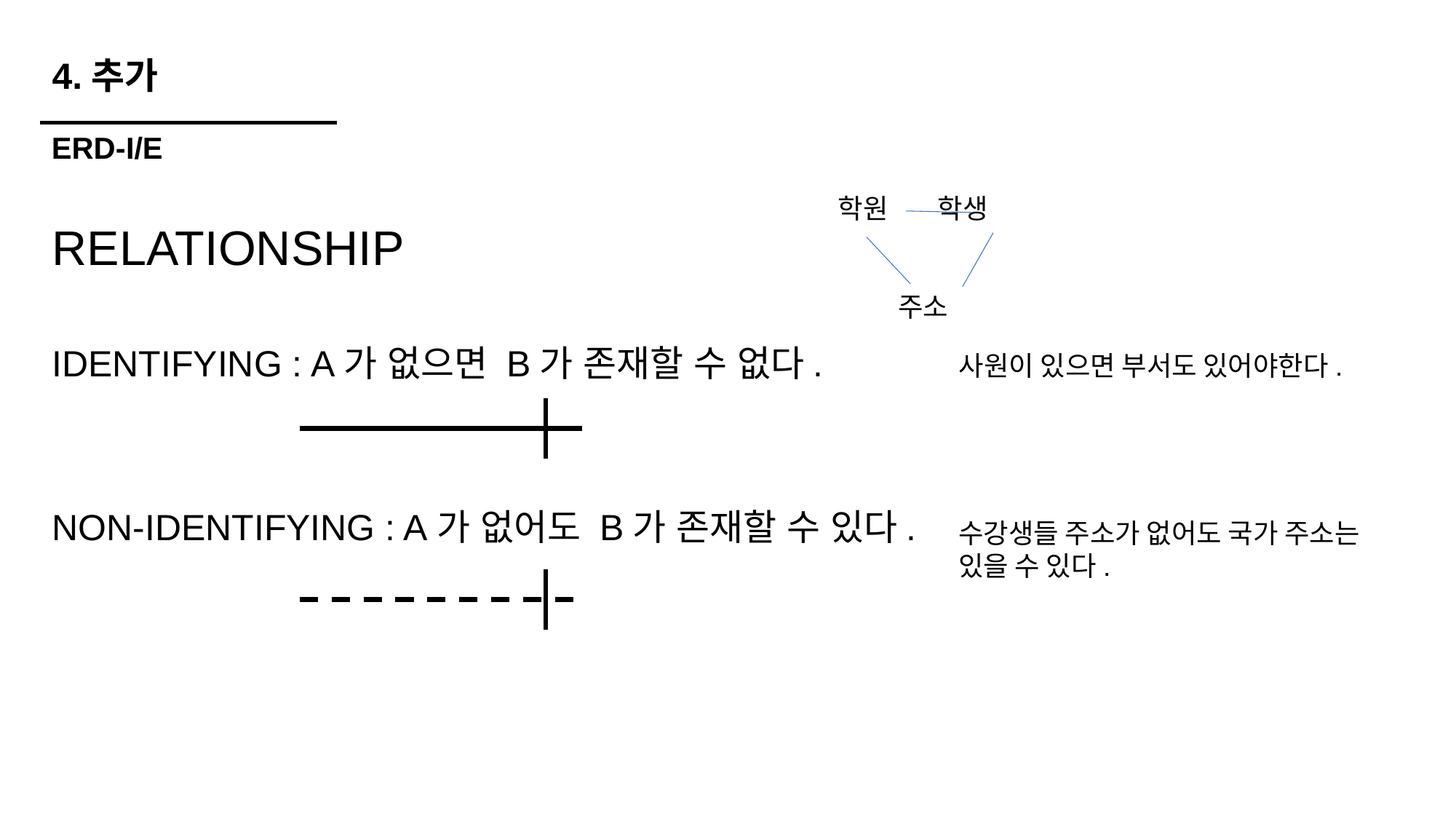

# 4.추가
ERD-I/E
학원        학생

       주소
RELATIONSHIP

IDENTIFYING : A가 없으면 B가 존재할 수 없다.

NON-IDENTIFYING : A가 없어도 B가 존재할 수 있다.
사원이 있으면 부서도 있어야한다.
수강생들 주소가 없어도 국가 주소는
있을 수 있다.